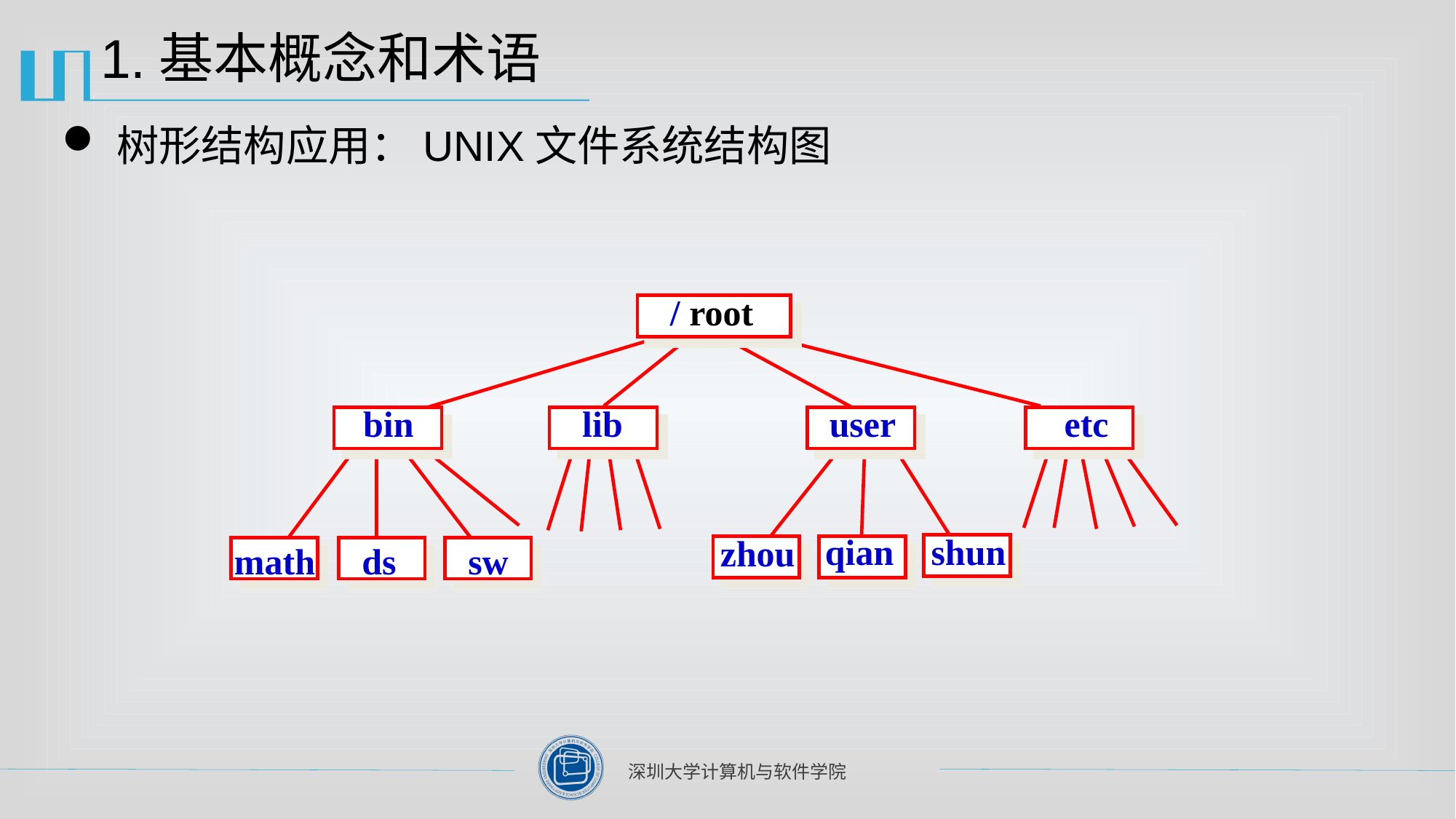

# 1.基本概念和术语
树形结构应用：UNIX文件系统结构图

/ root

bin
lib
user
etc

qian
shun
zhou

math
ds
sw
14